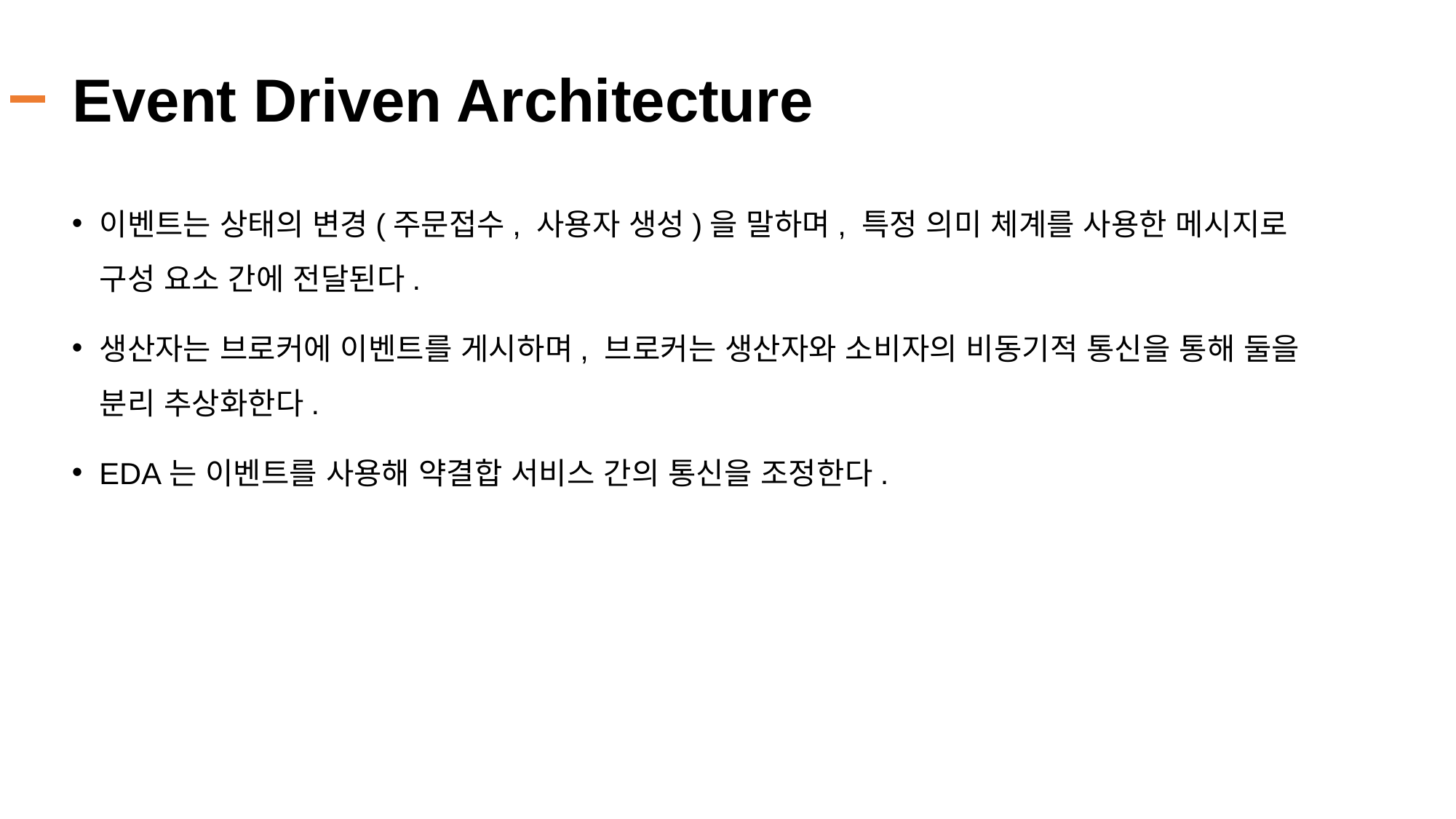

# Event Driven Architecture

이벤트는 상태의 변경(주문접수, 사용자 생성)을 말하며, 특정 의미 체계를 사용한 메시지로 구성 요소 간에 전달된다.
생산자는 브로커에 이벤트를 게시하며, 브로커는 생산자와 소비자의 비동기적 통신을 통해 둘을 분리 추상화한다.
EDA는 이벤트를 사용해 약결합 서비스 간의 통신을 조정한다.